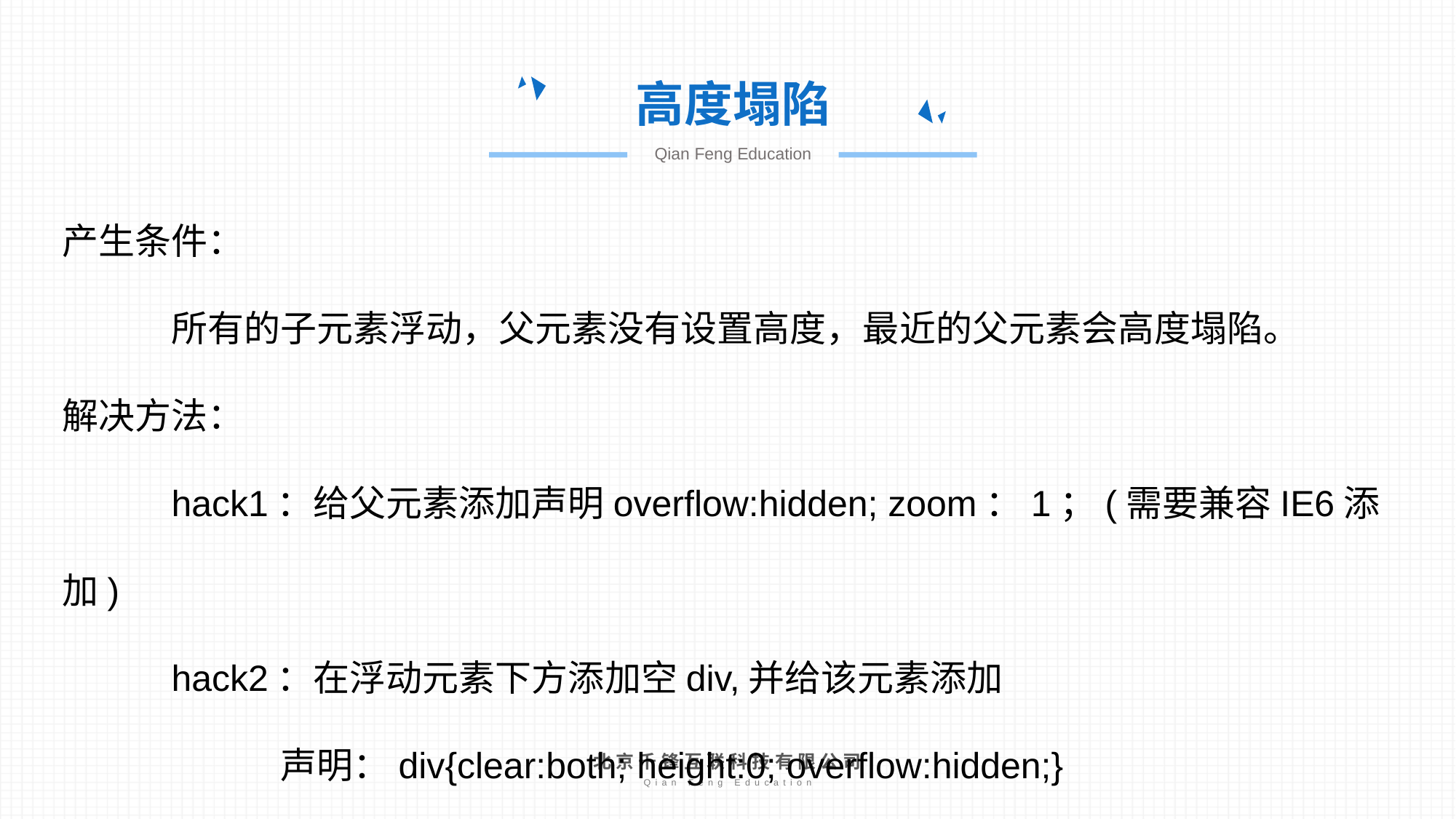

高度塌陷

Qian Feng Education

产生条件：
	所有的子元素浮动，父元素没有设置高度，最近的父元素会高度塌陷。
解决方法：
	hack1：给父元素添加声明overflow:hidden; zoom：1；(需要兼容IE6添加)
	hack2：在浮动元素下方添加空div,并给该元素添加
		声明：div{clear:both; height:0; overflow:hidden;}
北京千锋互联科技有限公司
Qian Feng Education